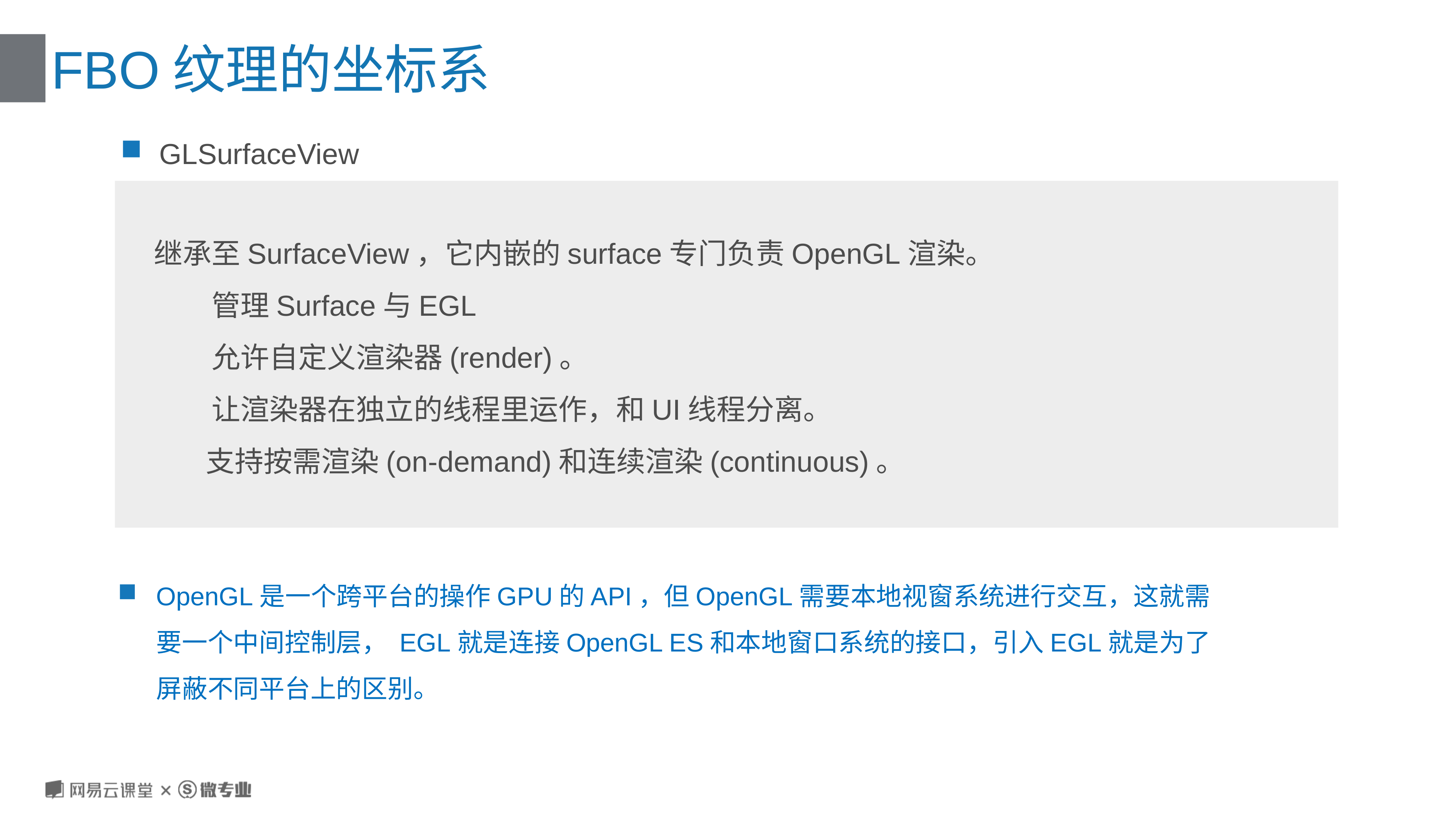

# FBO纹理的坐标系
GLSurfaceView

继承至SurfaceView，它内嵌的surface专门负责OpenGL渲染。
	管理Surface与EGL
	允许自定义渲染器(render)。
	让渲染器在独立的线程里运作，和UI线程分离。
       支持按需渲染(on-demand)和连续渲染(continuous)。

OpenGL是一个跨平台的操作GPU的API，但OpenGL需要本地视窗系统进行交互，这就需要一个中间控制层， EGL就是连接OpenGL ES和本地窗口系统的接口，引入EGL就是为了屏蔽不同平台上的区别。